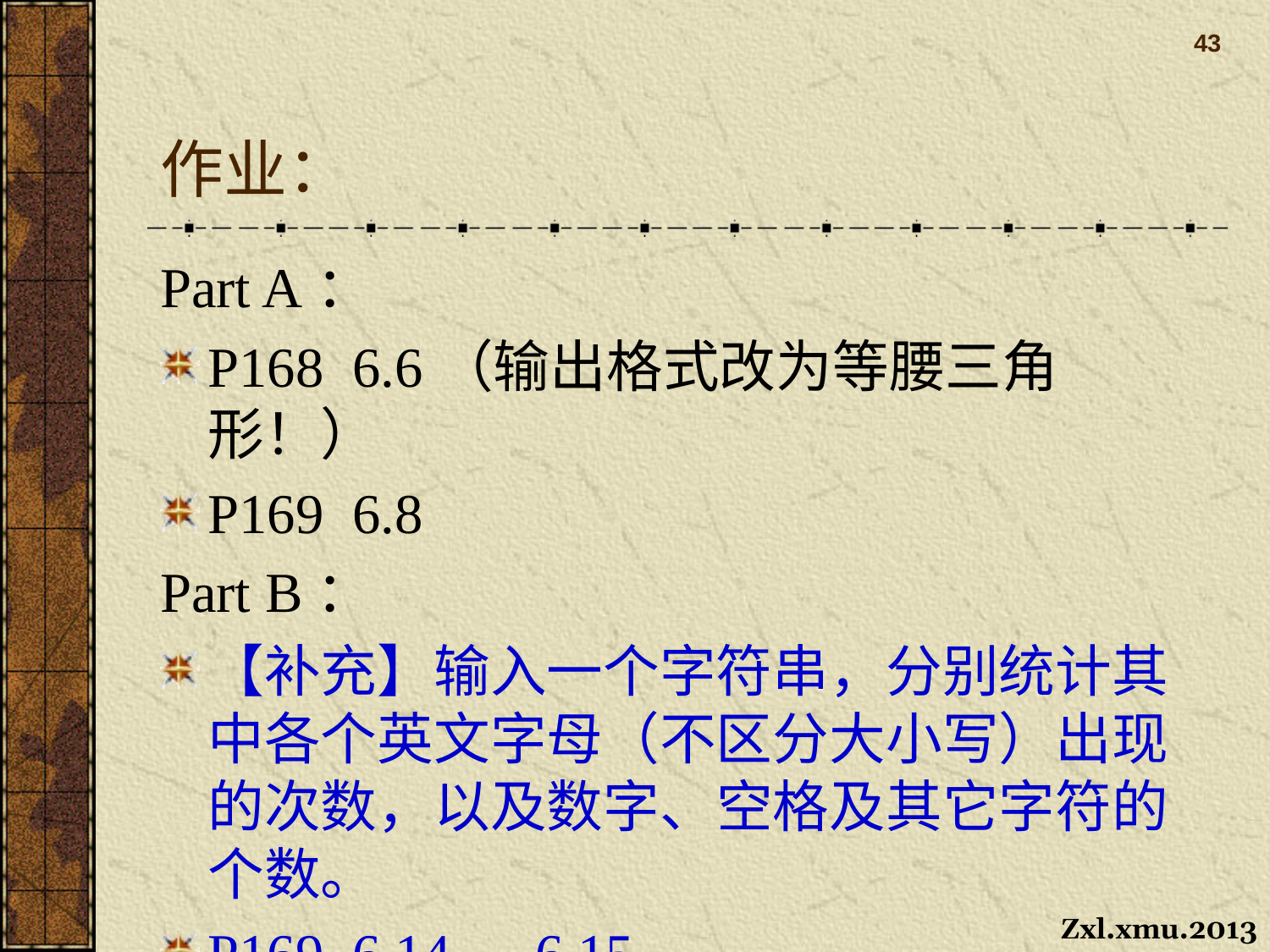

43
# 作业：
Part A：
P168  6.6（输出格式改为等腰三角形！）
P169  6.8
Part B：
【补充】输入一个字符串，分别统计其中各个英文字母（不区分大小写）出现的次数，以及数字、空格及其它字符的个数。
P169  6.14，6.15